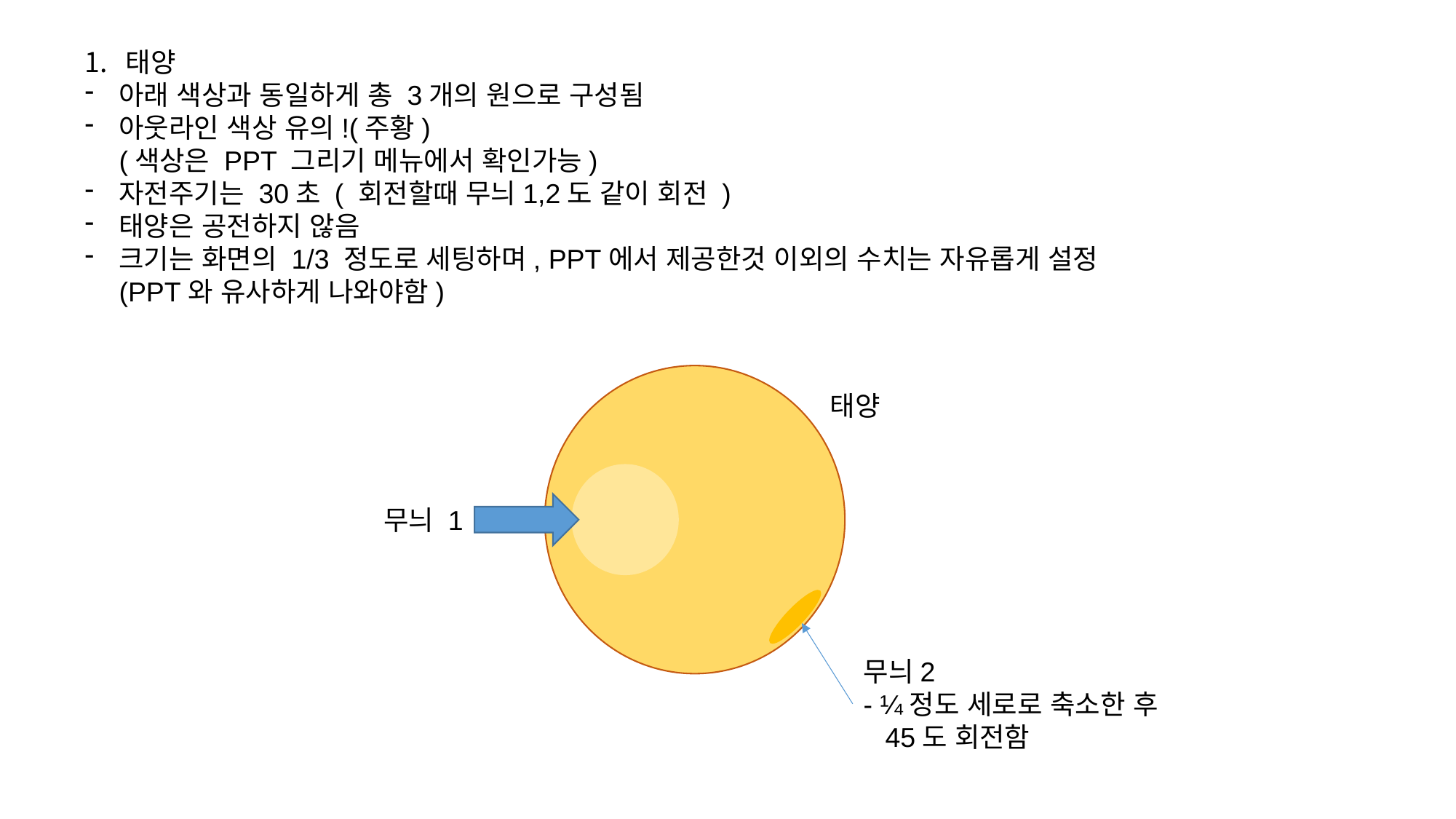

태양
아래 색상과 동일하게 총 3개의 원으로 구성됨
아웃라인 색상 유의!(주황)
(색상은 PPT 그리기 메뉴에서 확인가능)
자전주기는 30초 ( 회전할때 무늬1,2도 같이 회전 )
태양은 공전하지 않음
크기는 화면의 1/3 정도로 세팅하며, PPT에서 제공한것 이외의 수치는 자유롭게 설정
(PPT와 유사하게 나와야함)

태양

무늬 1

무늬2
- ¼정도 세로로 축소한 후
  45도 회전함